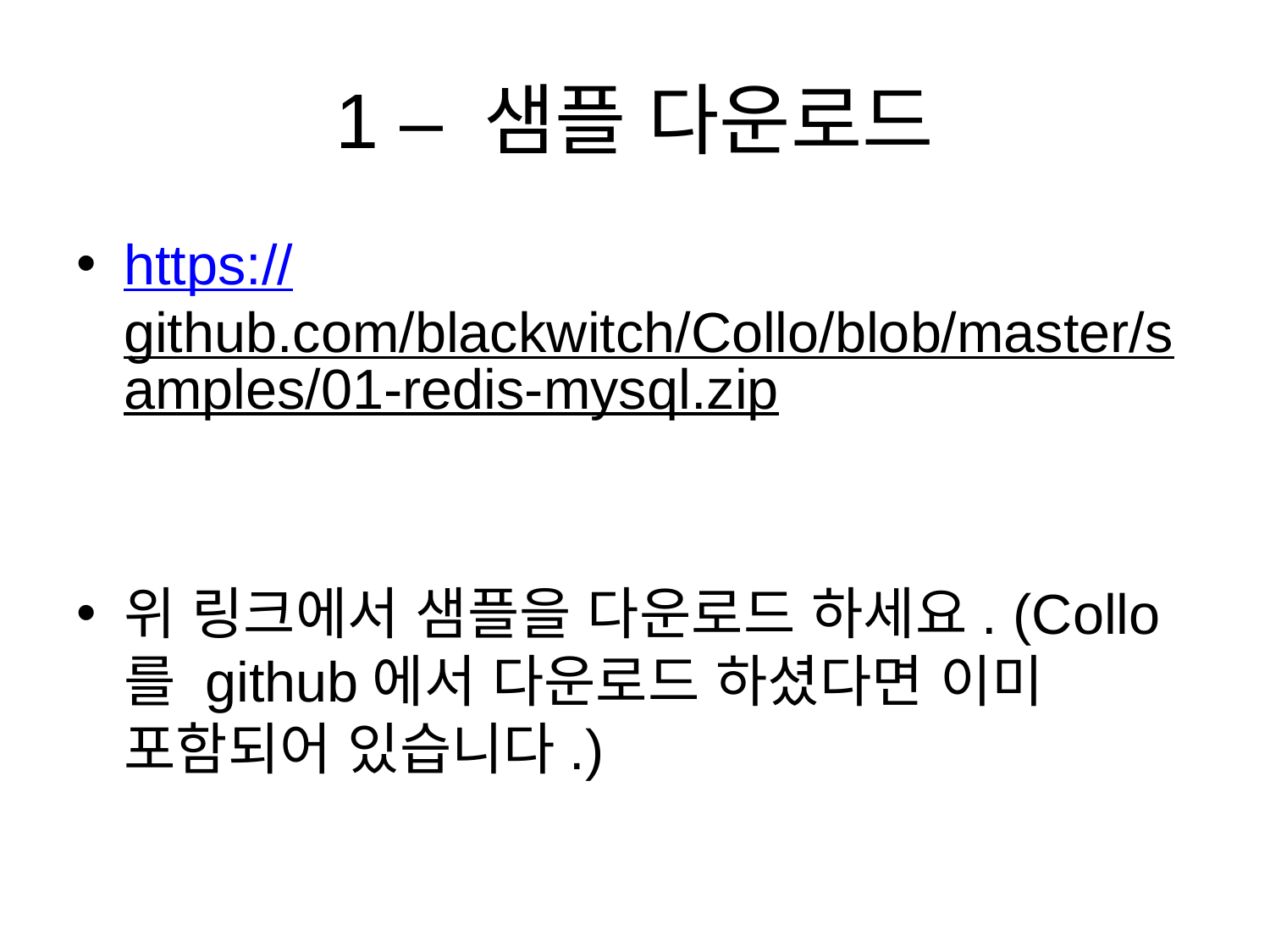

# 1 – 샘플 다운로드
https://github.com/blackwitch/Collo/blob/master/samples/01-redis-mysql.zip

위 링크에서 샘플을 다운로드 하세요. (Collo를 github에서 다운로드 하셨다면 이미 포함되어 있습니다.)